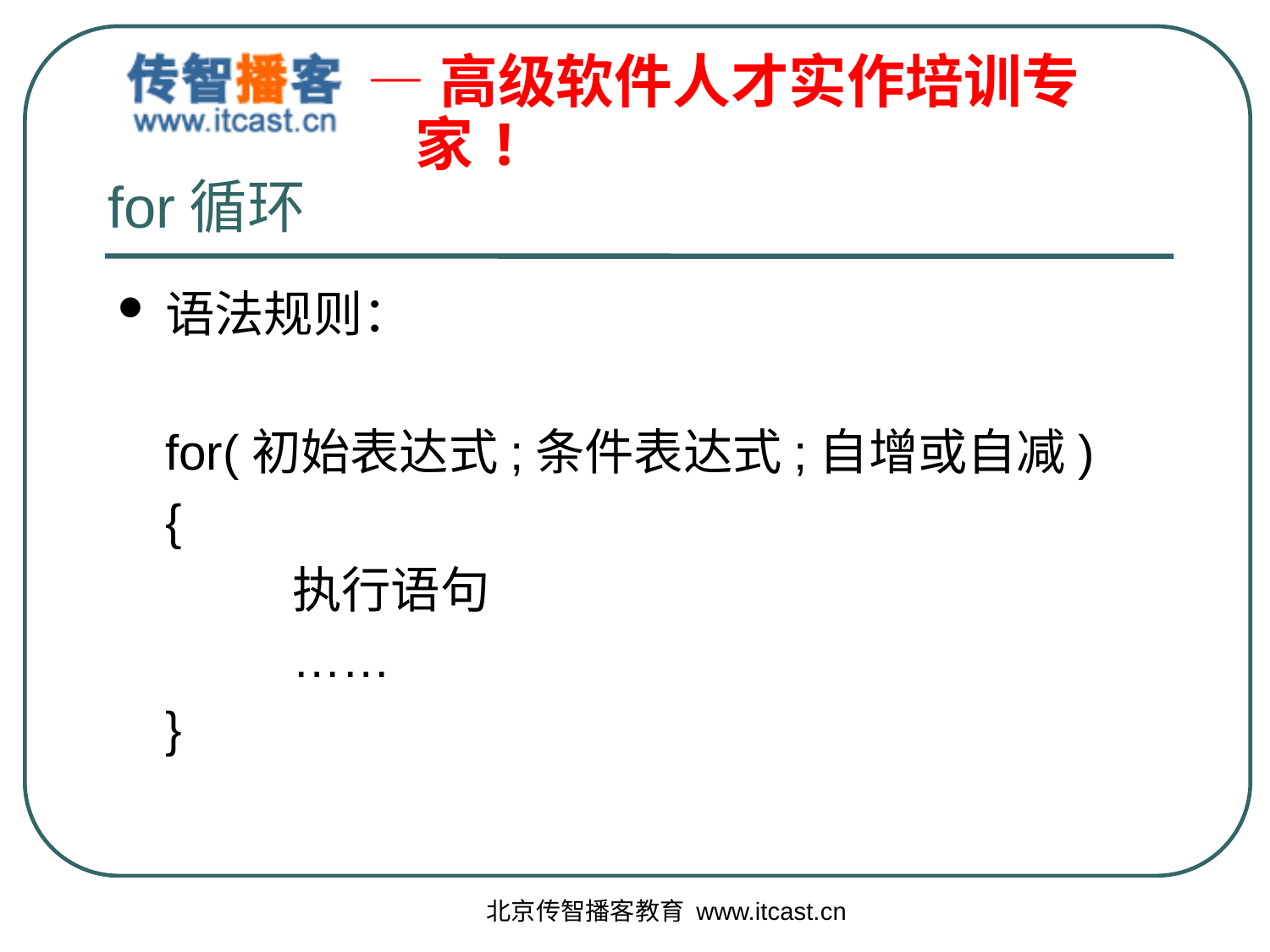

# for循环
语法规则：

	for(初始表达式;条件表达式;自增或自减)
	{
		执行语句
		……
	}

北京传智播客教育 www.itcast.cn